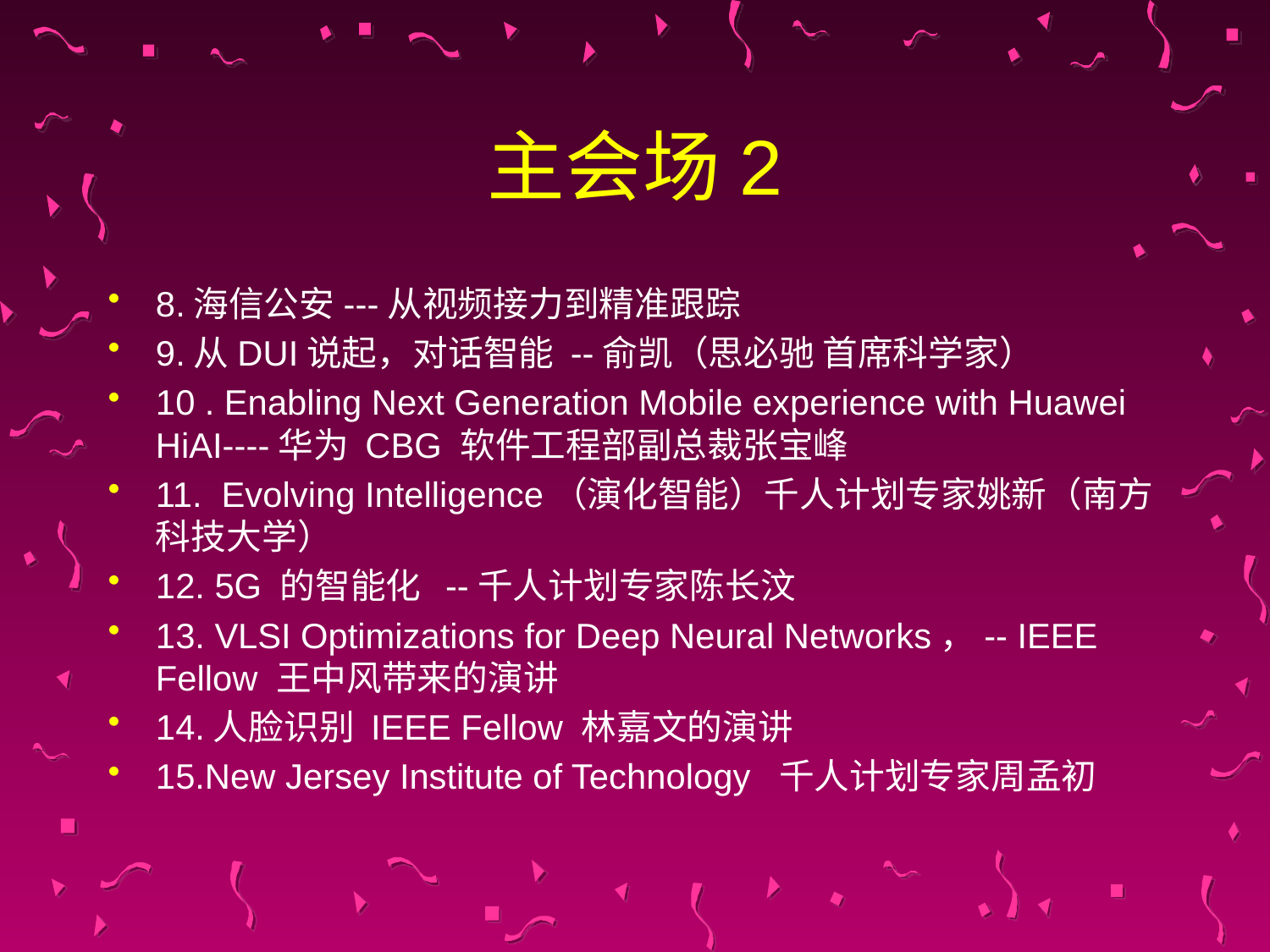

# 主会场2
8.海信公安---从视频接力到精准跟踪
9.从DUI说起，对话智能 --俞凯（思必驰 首席科学家）
10 . Enabling Next Generation Mobile experience with Huawei HiAI----华为 CBG 软件工程部副总裁张宝峰
11.  Evolving Intelligence（演化智能）千人计划专家姚新（南方科技大学）
12. 5G 的智能化  --千人计划专家陈长汶
13. VLSI Optimizations for Deep Neural Networks，-- IEEE Fellow 王中风带来的演讲
14.人脸识别 IEEE Fellow 林嘉文的演讲
15.New Jersey Institute of Technology  千人计划专家周孟初